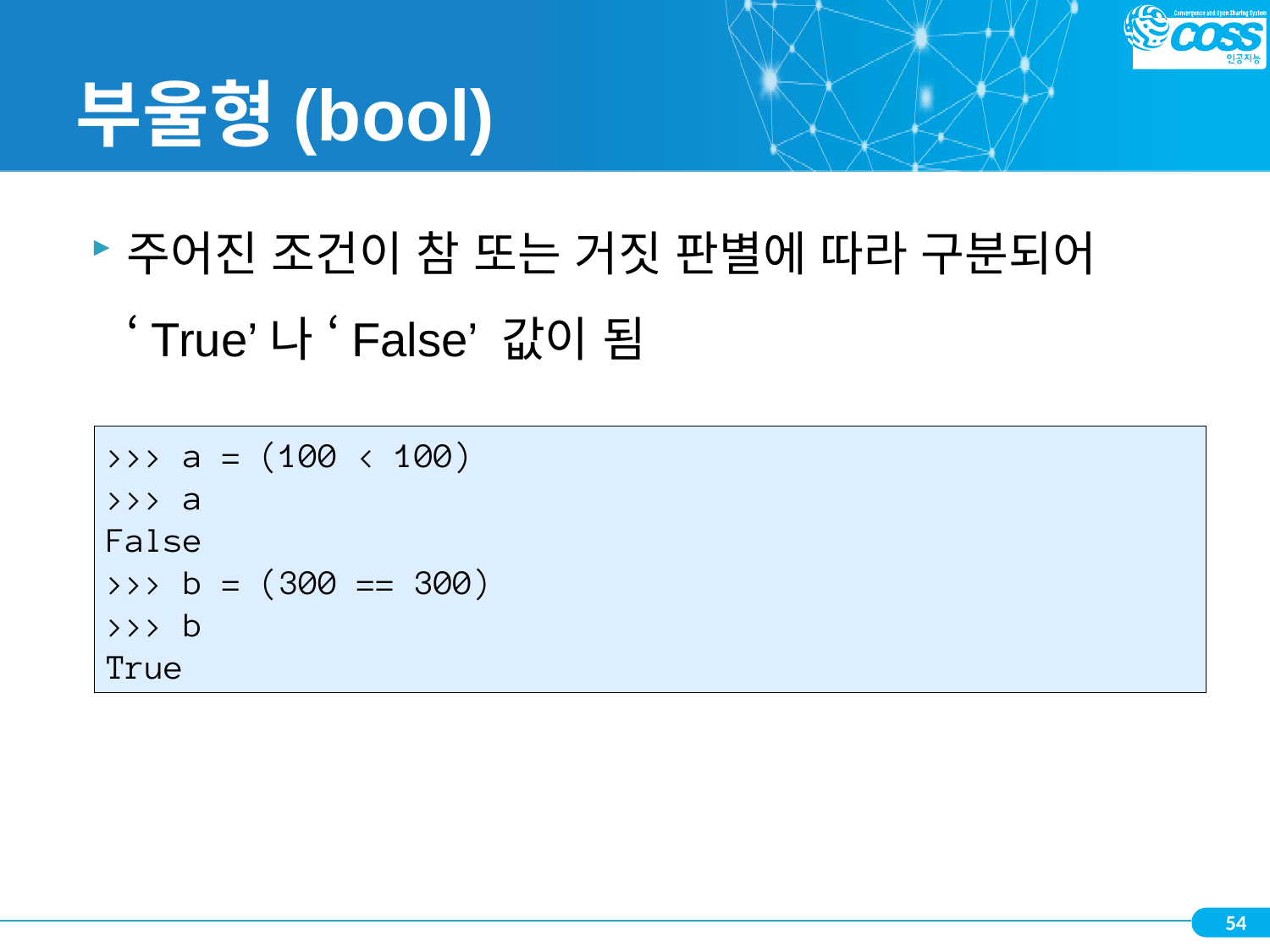

# 부울형(bool)
주어진 조건이 참 또는 거짓 판별에 따라 구분되어 ‘True’나 ‘False’ 값이 됨
>>> a = (100 < 100)
>>> a
False
>>> b = (300 == 300)
>>> b
True